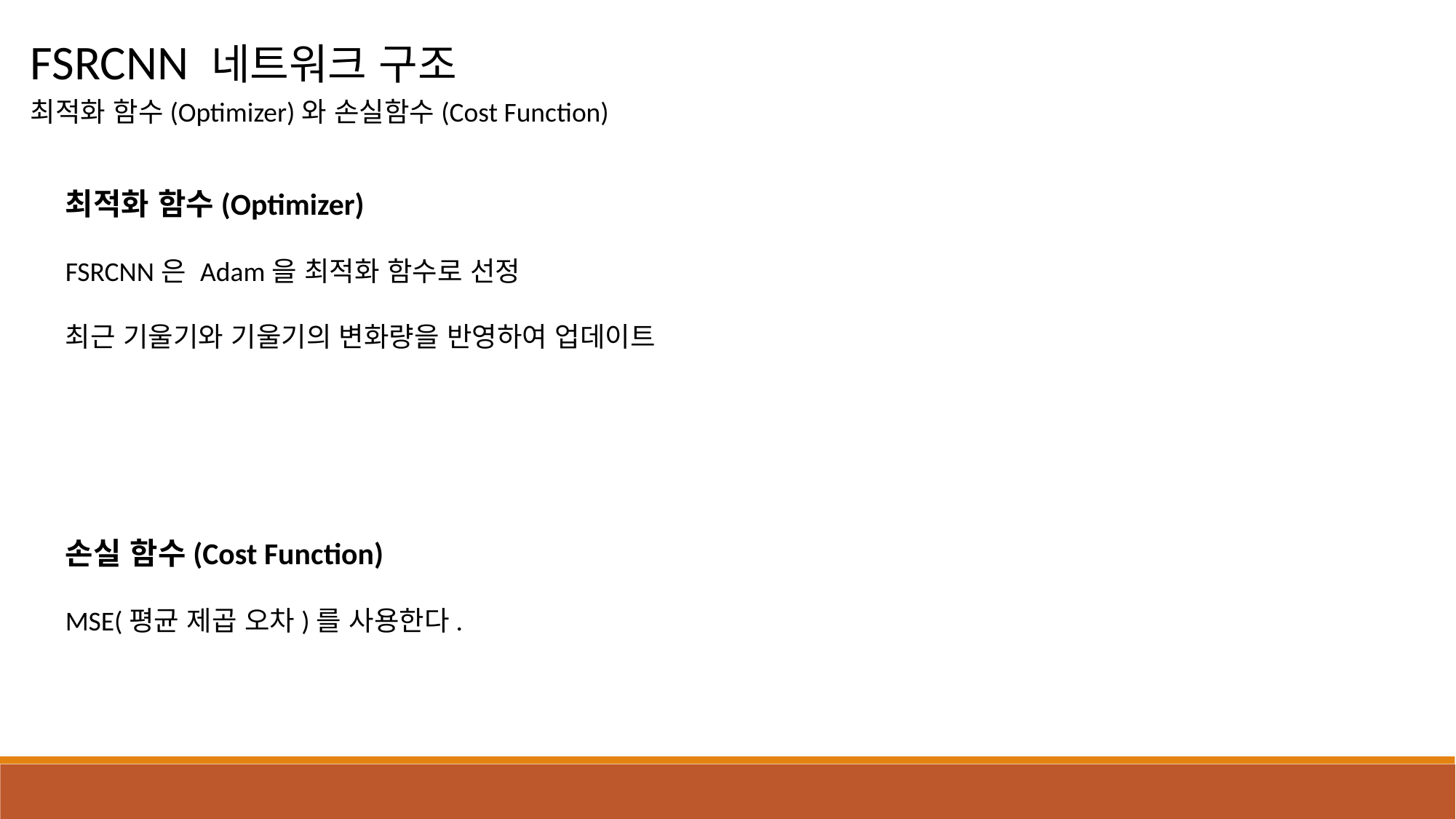

FSRCNN 네트워크 구조
최적화 함수(Optimizer)와 손실함수(Cost Function)
최적화 함수(Optimizer)

FSRCNN은 Adam을 최적화 함수로 선정

최근 기울기와 기울기의 변화량을 반영하여 업데이트
손실 함수(Cost Function)

MSE(평균 제곱 오차)를 사용한다.